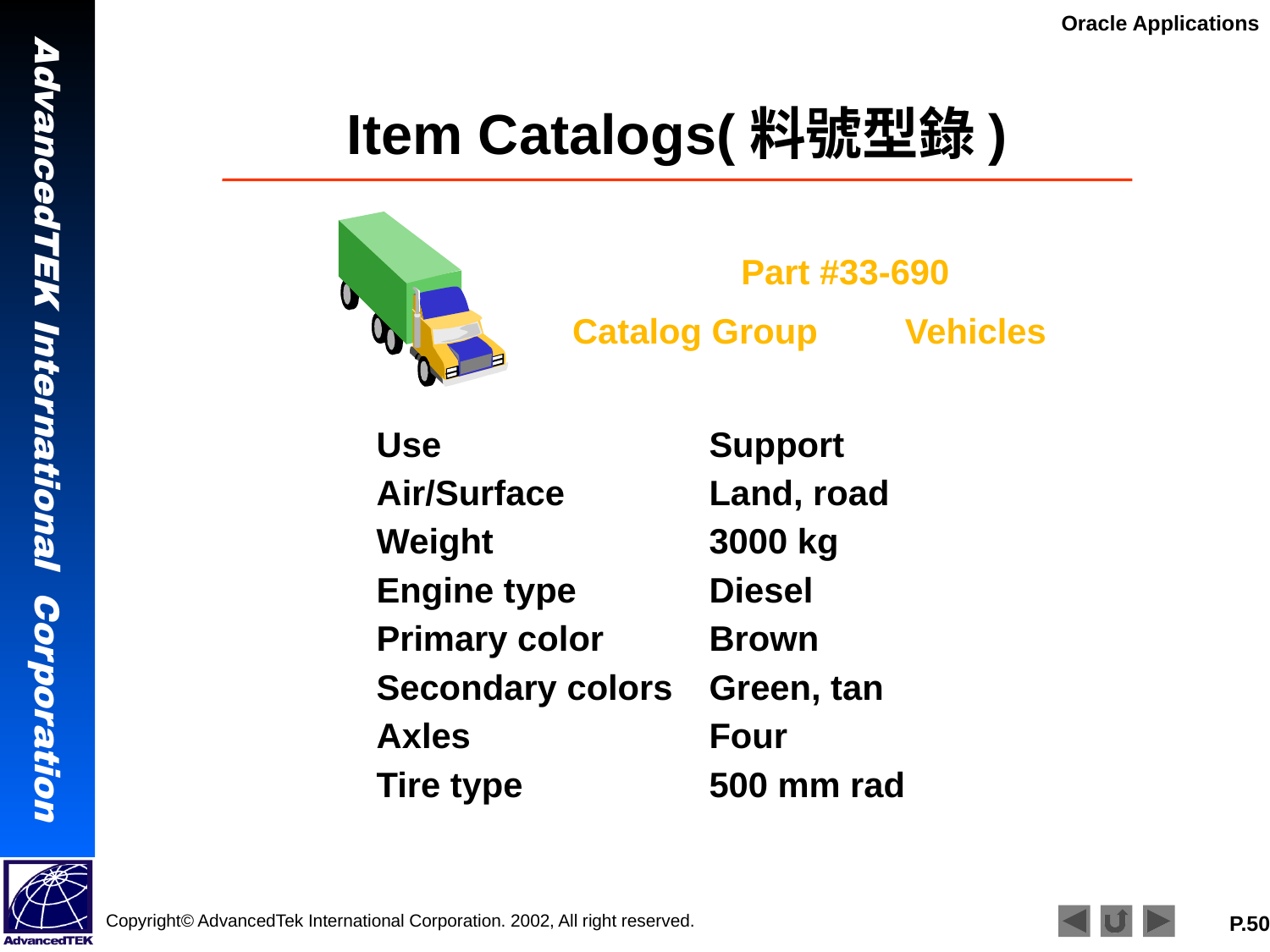

# Item Catalogs(料號型錄)

Part #33-690
Catalog Group	Vehicles
Use	Support
Air/Surface	Land, road
Weight	3000 kg
Engine type	Diesel
Primary color	Brown
Secondary colors	Green, tan
Axles	Four
Tire type	500 mm rad